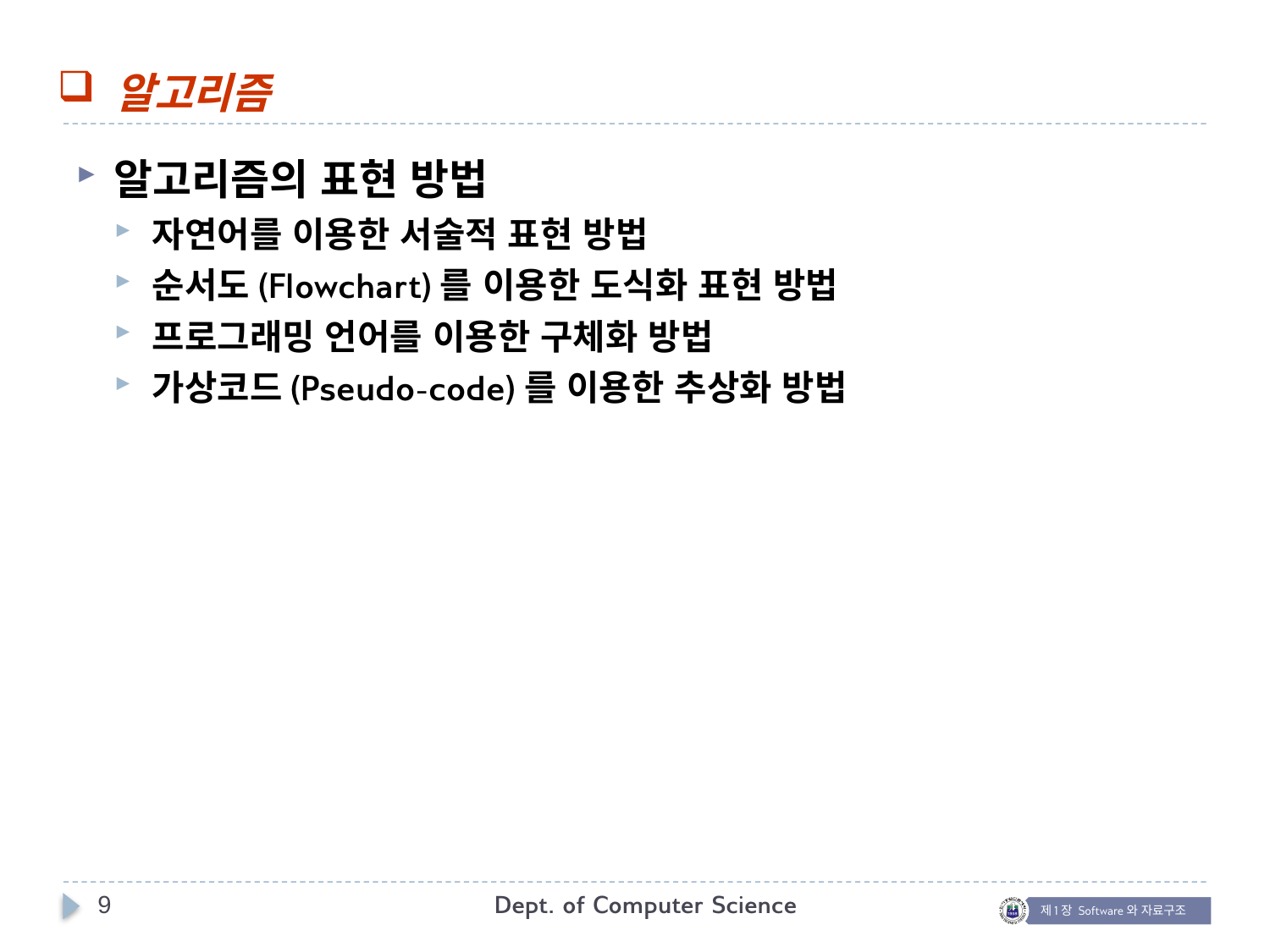

알고리즘
알고리즘의 표현 방법
자연어를 이용한 서술적 표현 방법
순서도(Flowchart)를 이용한 도식화 표현 방법
프로그래밍 언어를 이용한 구체화 방법
가상코드(Pseudo-code)를 이용한 추상화 방법
9
Dept. of Computer Science